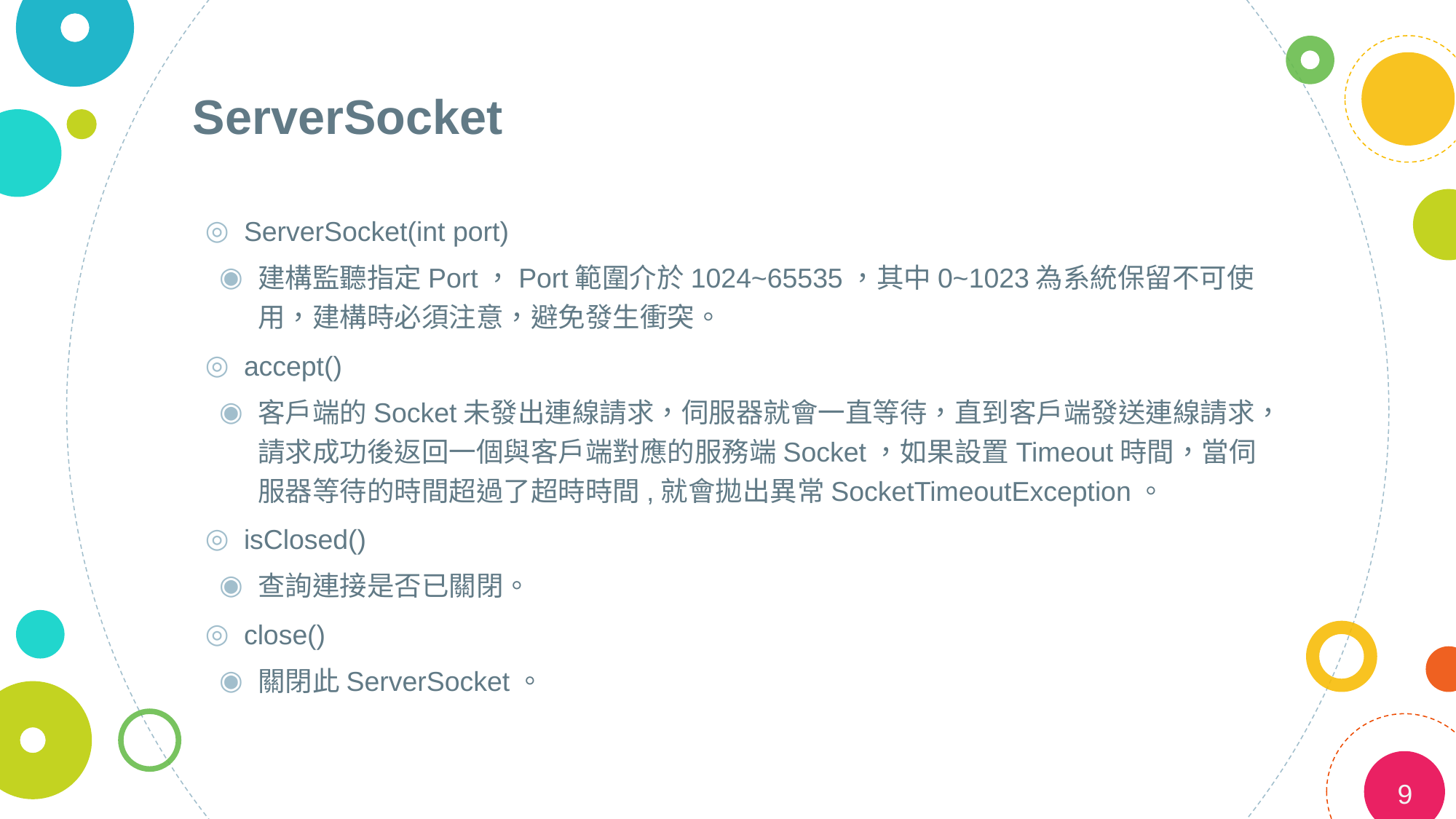

# ServerSocket
ServerSocket(int port)
建構監聽指定Port，Port範圍介於1024~65535，其中0~1023為系統保留不可使用，建構時必須注意，避免發生衝突。
accept()
客戶端的Socket未發出連線請求，伺服器就會一直等待，直到客戶端發送連線請求，請求成功後返回一個與客戶端對應的服務端Socket，如果設置Timeout時間，當伺服器等待的時間超過了超時時間,就會拋出異常SocketTimeoutException。
isClosed()
查詢連接是否已關閉。
close()
關閉此ServerSocket。
9